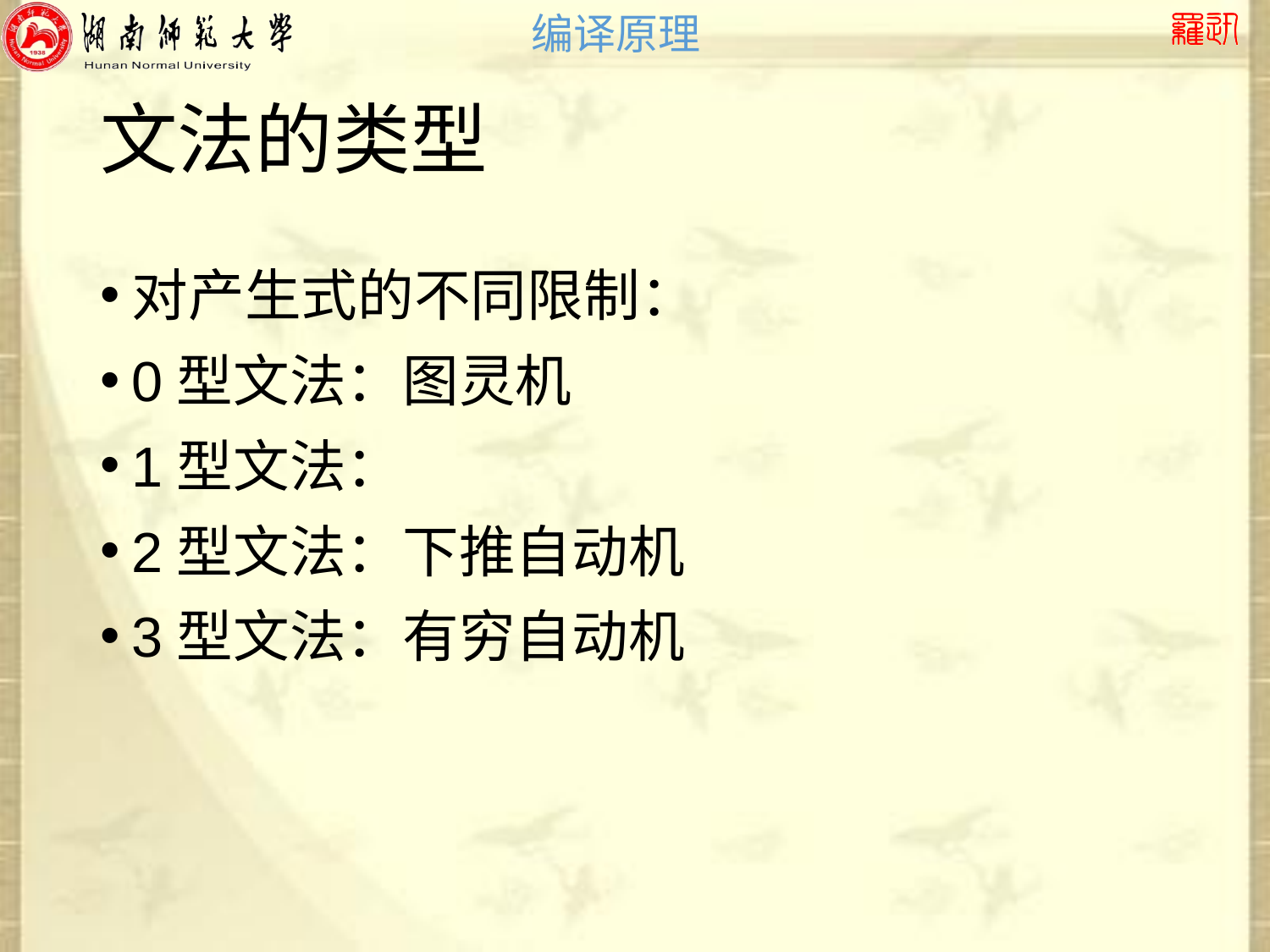

# 文法的类型
对产生式的不同限制：
0型文法：图灵机
1型文法：
2型文法：下推自动机
3型文法：有穷自动机